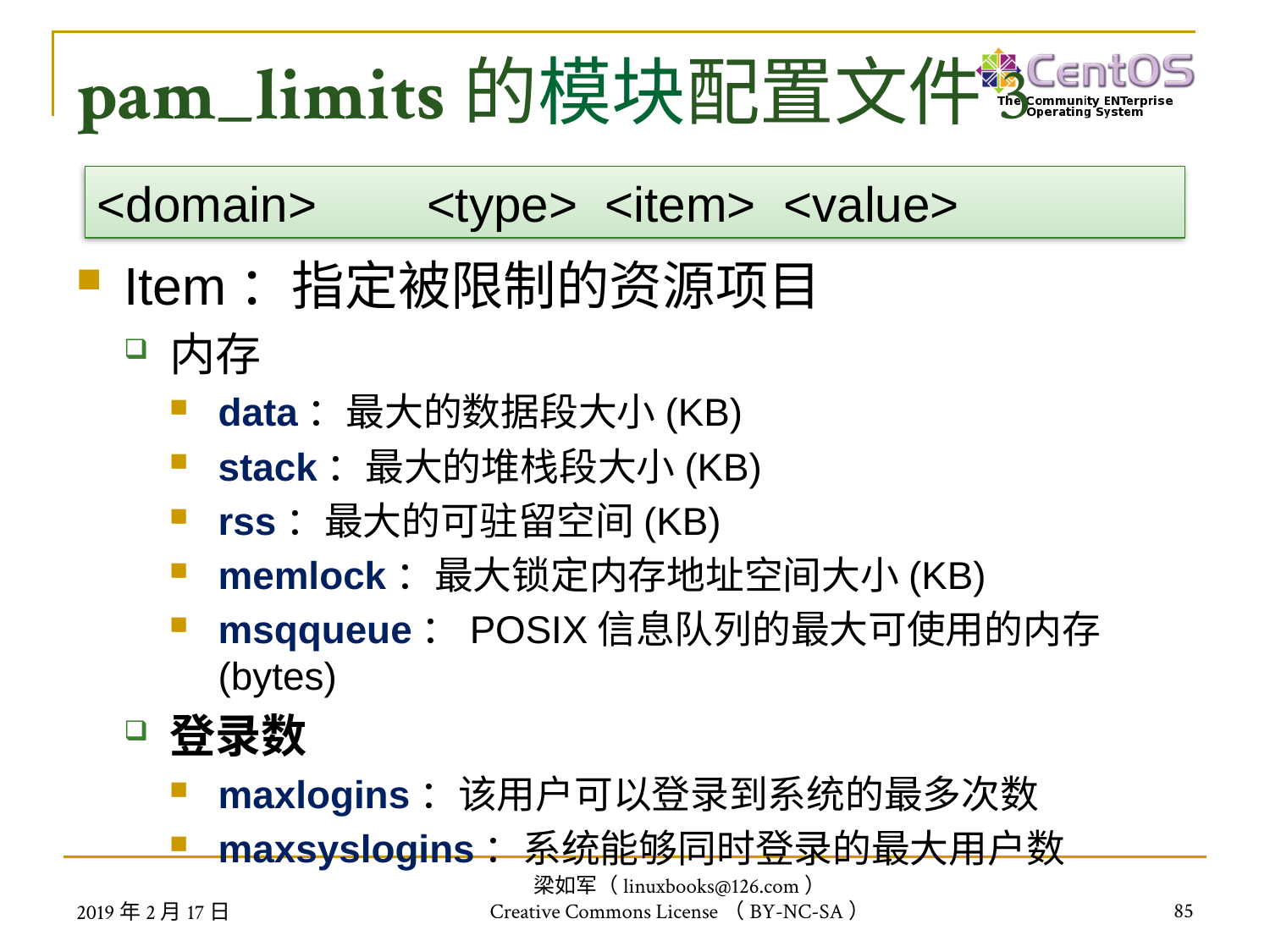

# pam_limits的模块配置文件3
<domain>        <type>  <item>  <value>
Item：指定被限制的资源项目
内存
data：最大的数据段大小(KB)
stack：最大的堆栈段大小(KB)
rss：最大的可驻留空间(KB)
memlock：最大锁定内存地址空间大小(KB)
msqqueue：POSIX信息队列的最大可使用的内存(bytes)
登录数
maxlogins：该用户可以登录到系统的最多次数
maxsyslogins：系统能够同时登录的最大用户数

梁如军（linuxbooks@126.com）
Creative Commons License（BY-NC-SA）
2019年2月17日
85